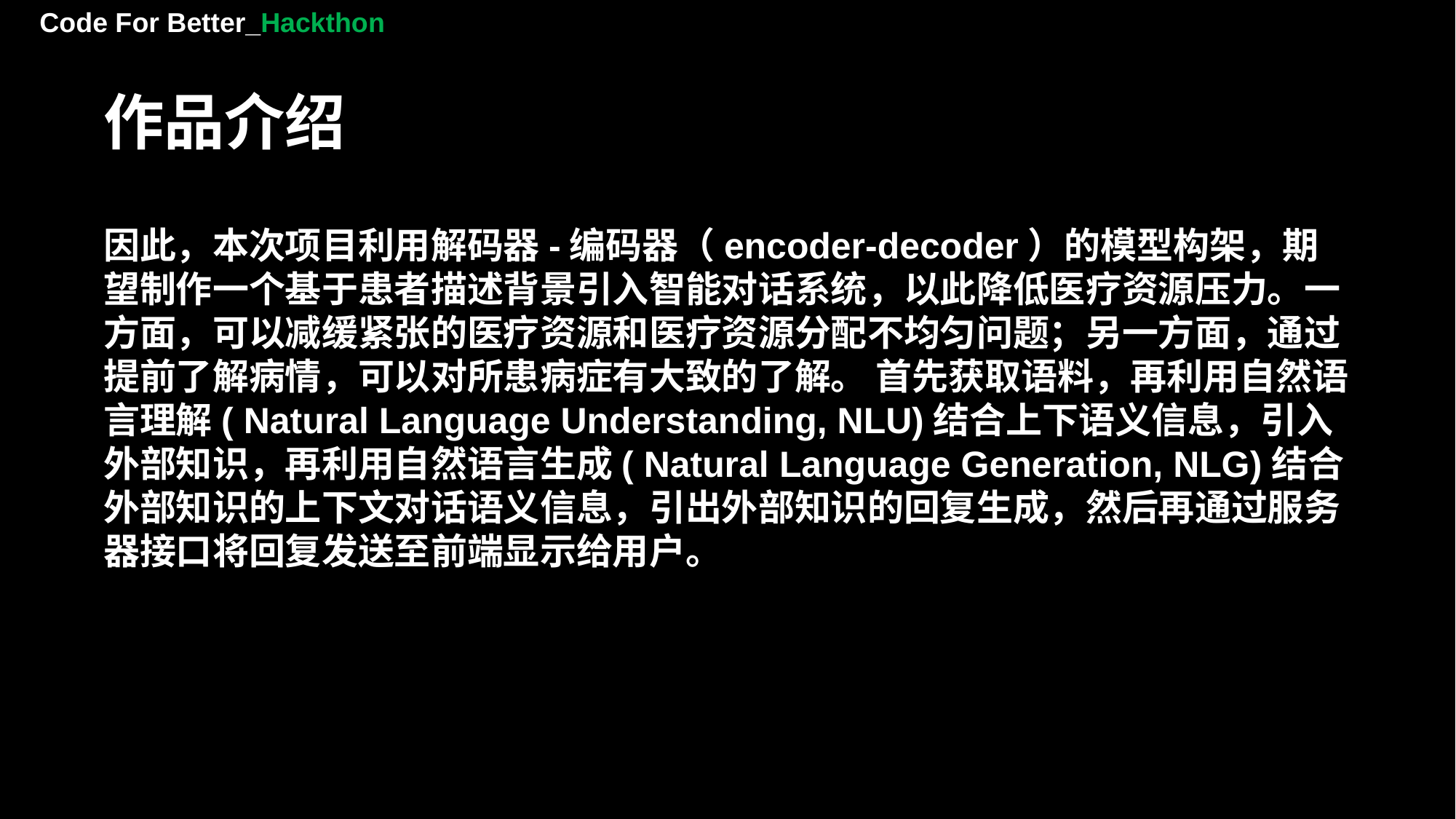

Code For Better_Hackthon
作品介绍
因此，本次项目利用解码器-编码器（encoder-decoder）的模型构架，期望制作一个基于患者描述背景引入智能对话系统，以此降低医疗资源压力。一方面，可以减缓紧张的医疗资源和医疗资源分配不均匀问题；另一方面，通过提前了解病情，可以对所患病症有大致的了解。 首先获取语料，再利用自然语言理解( Natural Language Understanding, NLU)结合上下语义信息，引入外部知识，再利用自然语言生成( Natural Language Generation, NLG)结合外部知识的上下文对话语义信息，引出外部知识的回复生成，然后再通过服务器接口将回复发送至前端显示给用户。